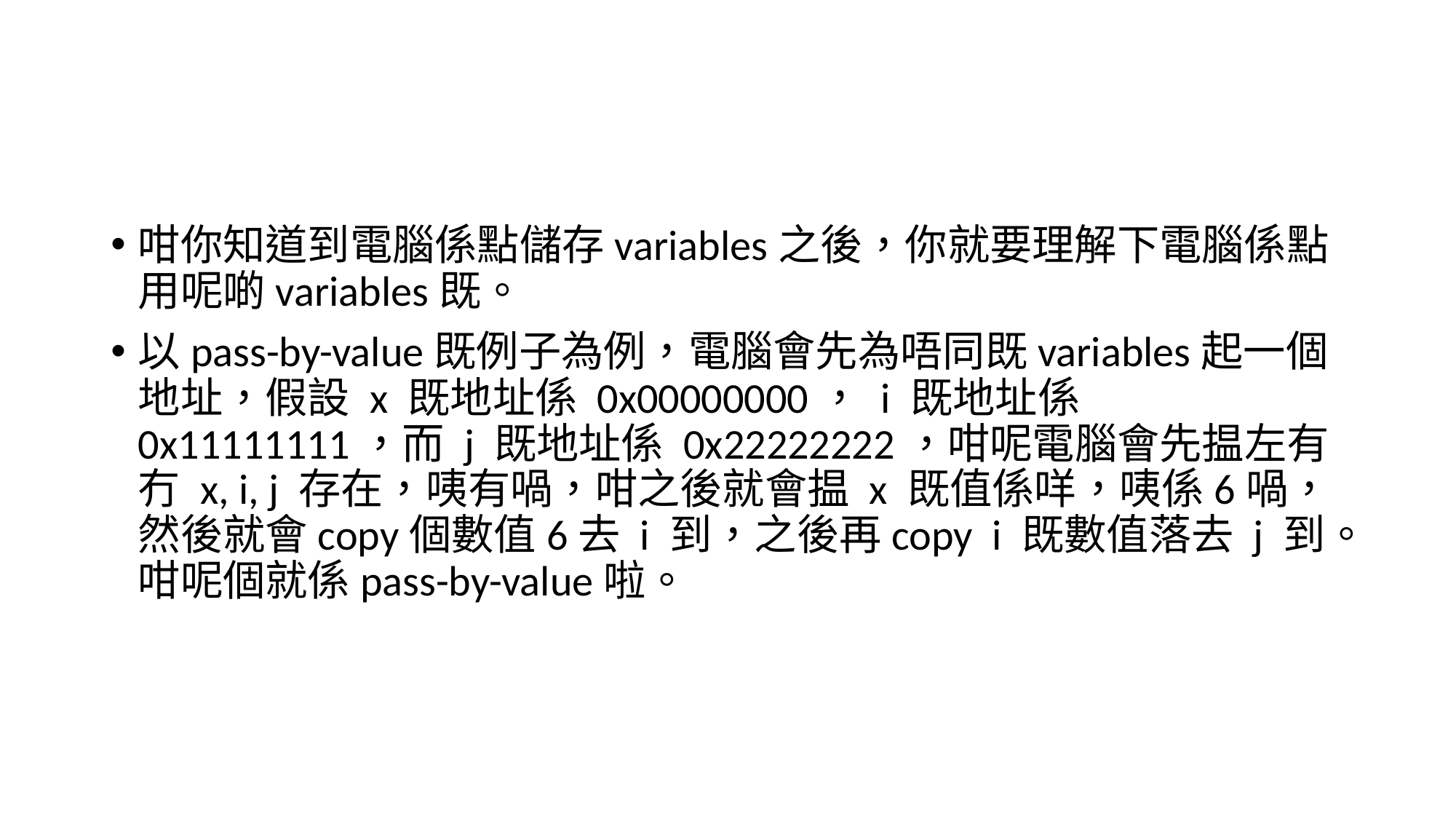

#
咁你知道到電腦係點儲存variables之後，你就要理解下電腦係點用呢啲variables既。
以pass-by-value既例子為例，電腦會先為唔同既variables起一個地址，假設 x 既地址係 0x00000000， i 既地址係 0x11111111，而 j 既地址係 0x22222222，咁呢電腦會先揾左有冇 x, i, j 存在，咦有喎，咁之後就會揾 x 既值係咩，咦係6喎，然後就會copy個數值6去 i 到，之後再copy  i 既數值落去 j 到。咁呢個就係pass-by-value啦。